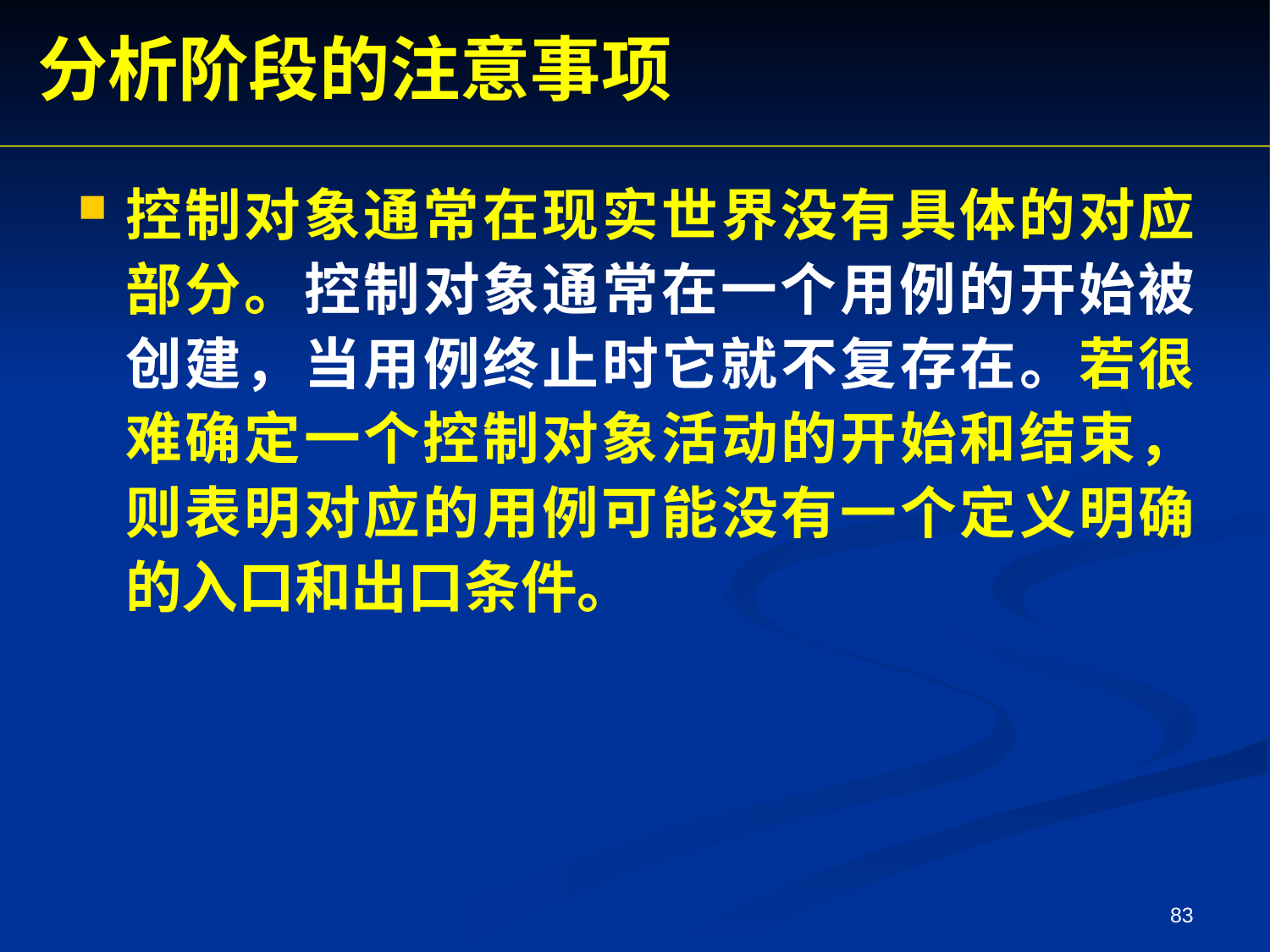

分析阶段的注意事项

控制对象通常在现实世界没有具体的对应部分。控制对象通常在一个用例的开始被创建，当用例终止时它就不复存在。若很难确定一个控制对象活动的开始和结束，则表明对应的用例可能没有一个定义明确的入口和出口条件。

83